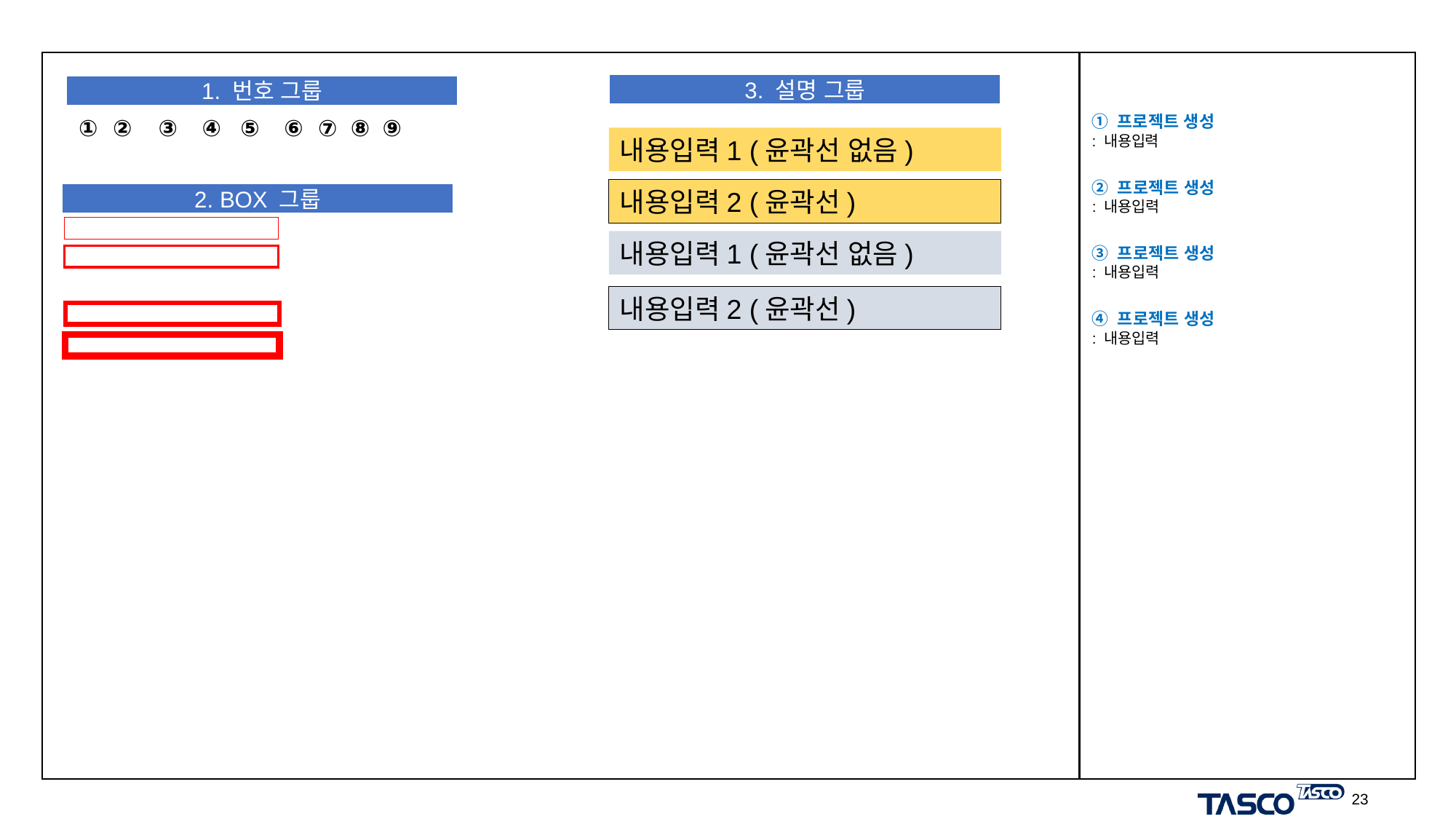

#

3. 설명 그룹
1. 번호 그룹
① 프로젝트 생성
: 내용입력

②
③
④
⑤
⑥
⑧
⑨
①
⑦
내용입력1 (윤곽선 없음)
② 프로젝트 생성
: 내용입력

내용입력2 (윤곽선)
2. BOX 그룹

내용입력1 (윤곽선 없음)
③ 프로젝트 생성
: 내용입력

내용입력2 (윤곽선)

④ 프로젝트 생성
: 내용입력